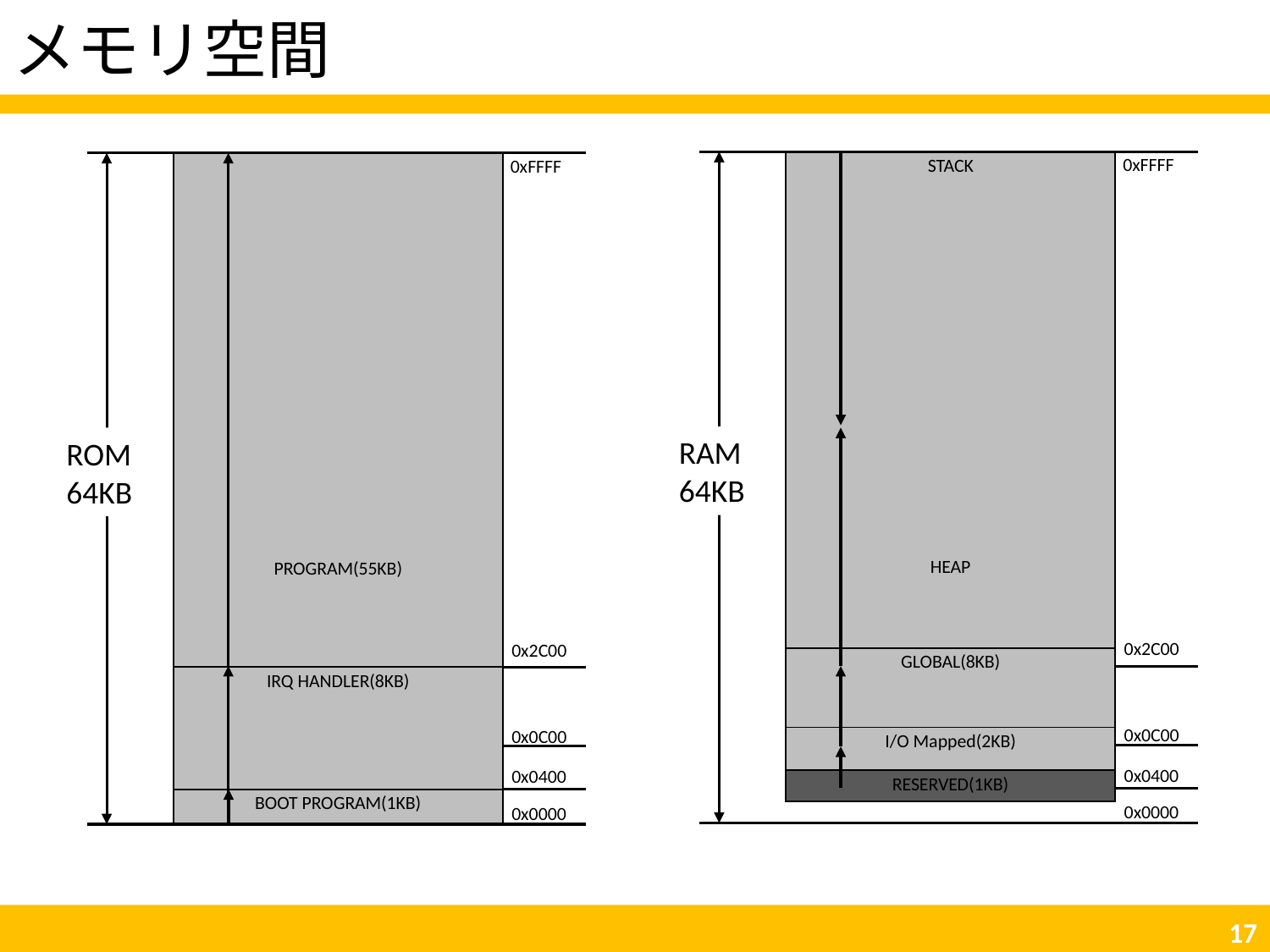

# メモリ空間
| STACK HEAP |
| --- |
| GLOBAL(8KB) |
| I/O Mapped(2KB) |
| RESERVED(1KB) |
| PROGRAM(55KB) |
| --- |
| IRQ HANDLER(8KB) |
| BOOT PROGRAM(1KB) |
0xFFFF
0xFFFF
RAM
64KB
ROM
64KB
0x2C00
0x2C00
0x0C00
0x0C00
0x0400
0x0400
0x0000
0x0000
17